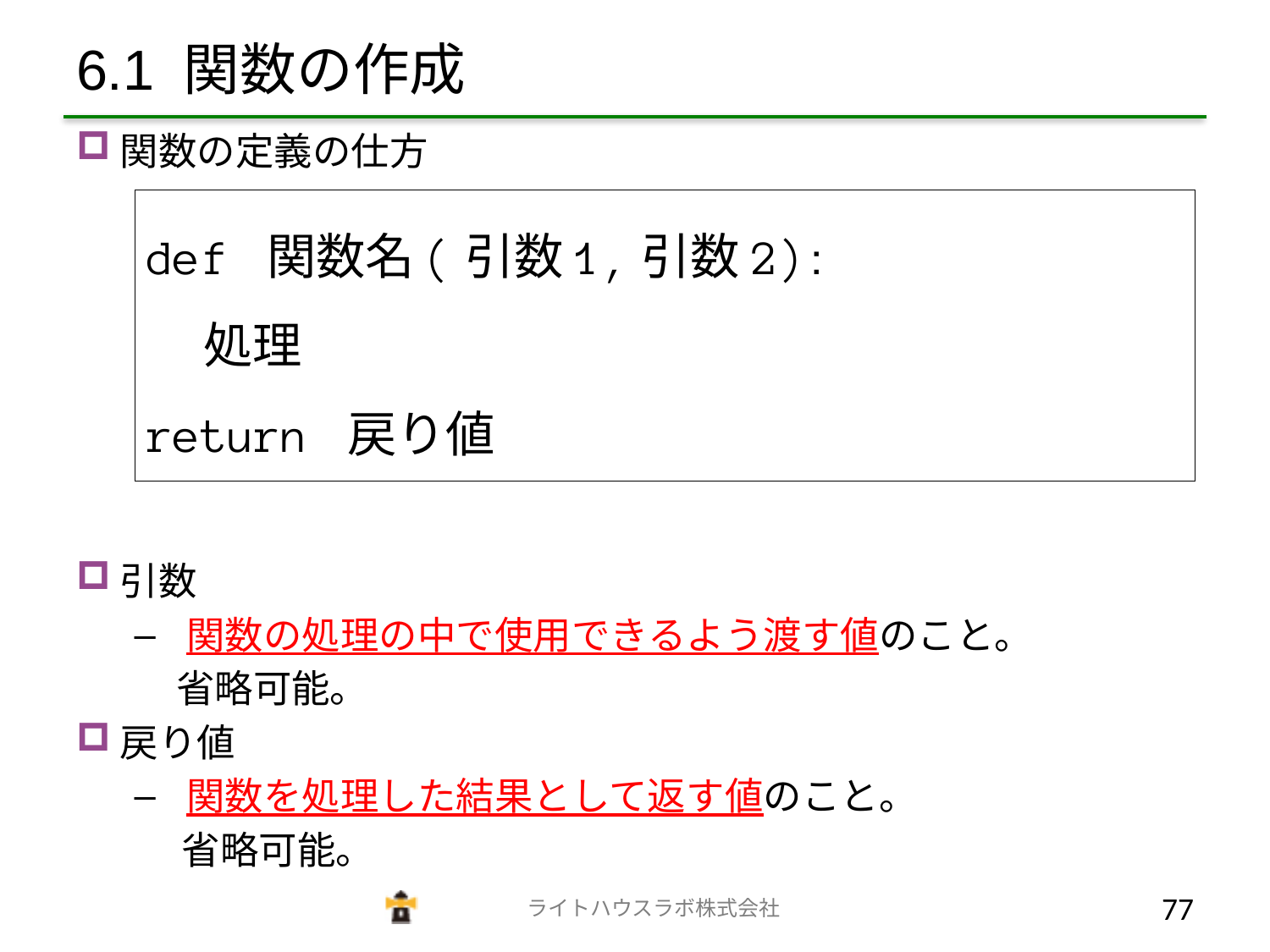

# 6.1 関数の作成
関数の定義の仕方

引数
 関数の処理の中で使用できるよう渡す値のこと。
    省略可能。
戻り値
 関数を処理した結果として返す値のこと。
　 省略可能。
def 関数名(引数1,引数2):
    処理
return 戻り値
　　　　　　　　　　　　　ライトハウスラボ株式会社
77